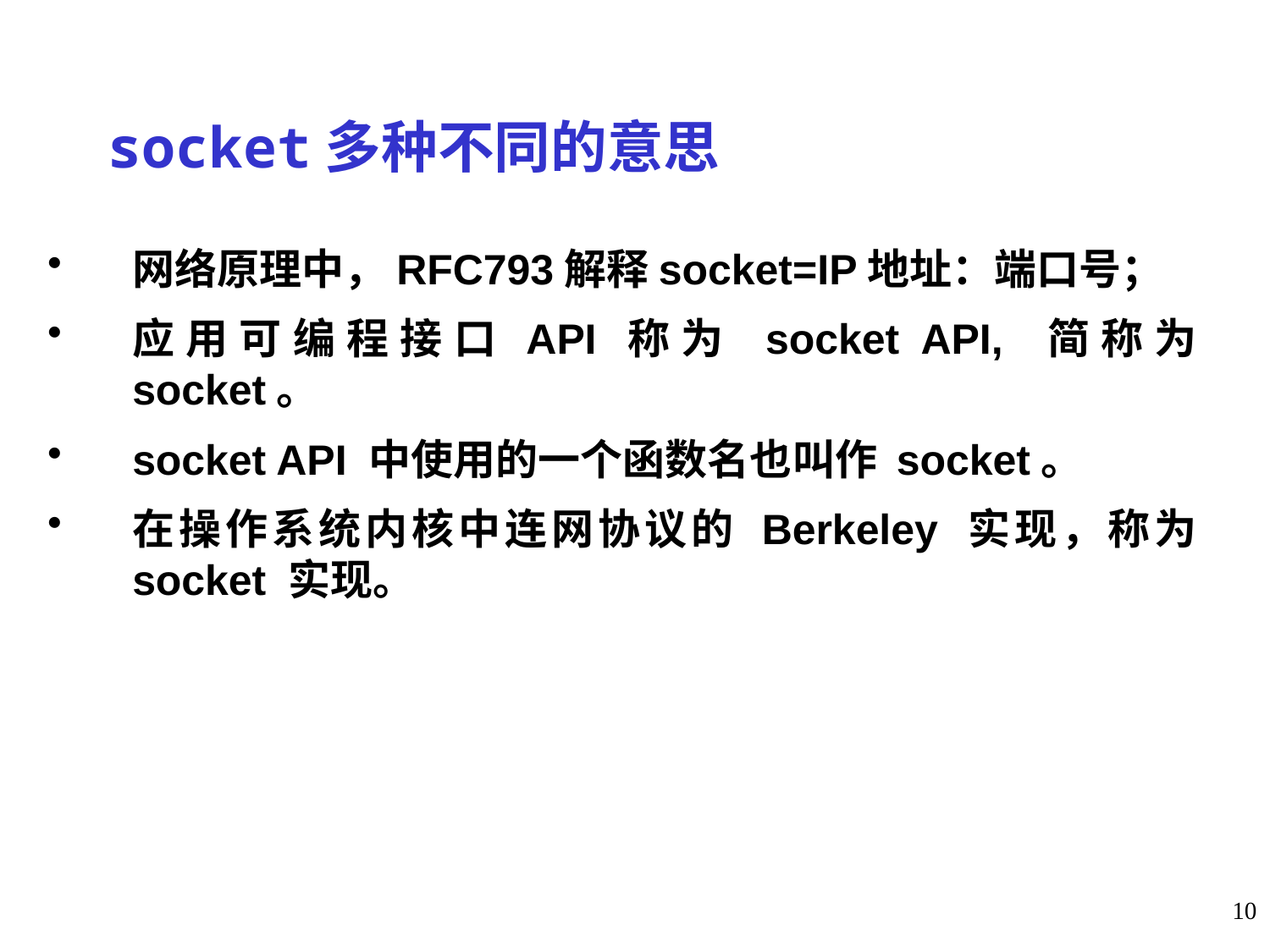

# socket多种不同的意思
网络原理中，RFC793解释socket=IP地址：端口号；
应用可编程接口 API 称为 socket API, 简称为 socket。
socket API 中使用的一个函数名也叫作 socket。
在操作系统内核中连网协议的 Berkeley 实现，称为 socket 实现。
10